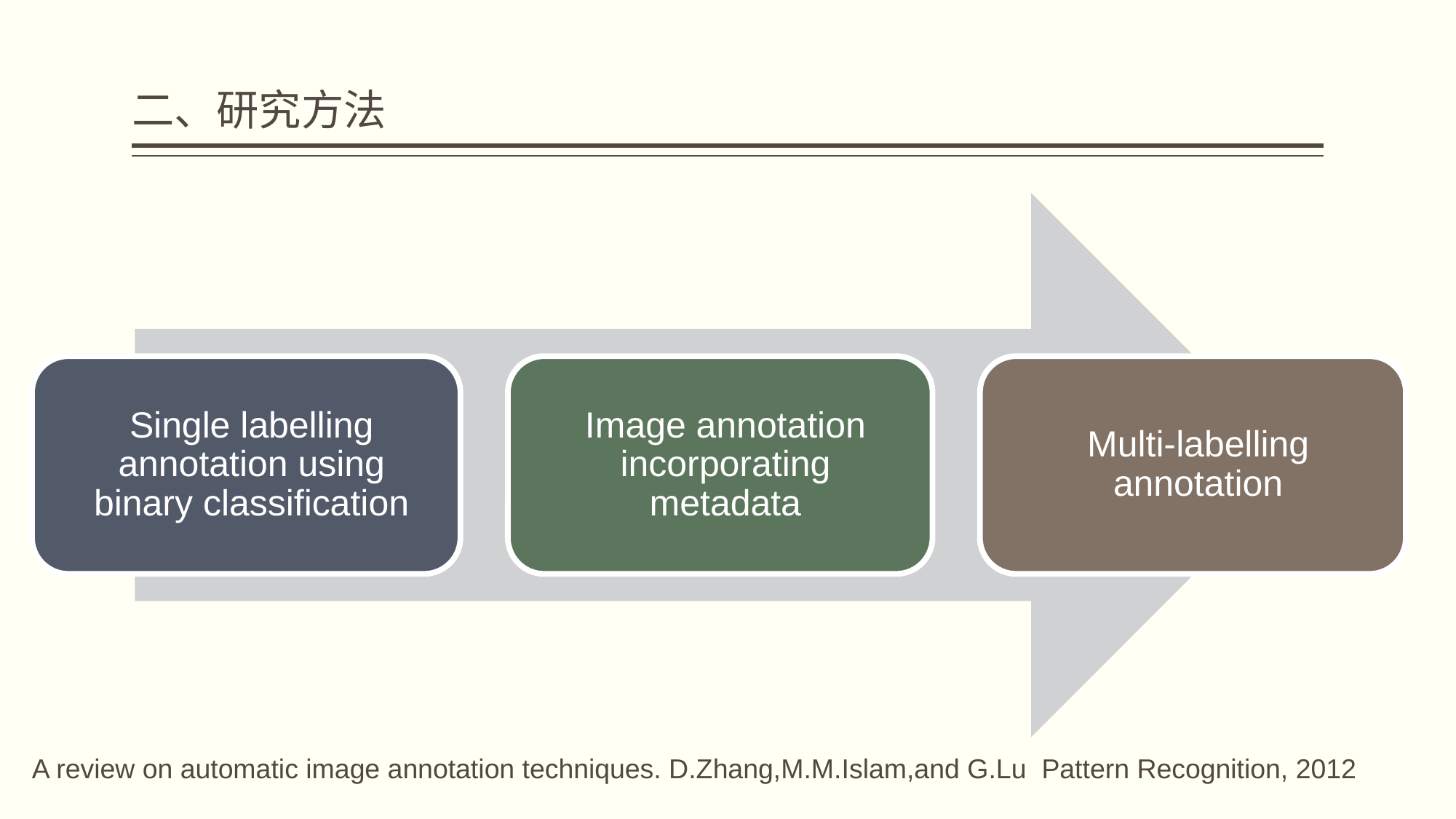

# 二、研究方法
Single labelling annotation using binary classification
Image annotation incorporating metadata
Multi-labelling annotation
A review on automatic image annotation techniques. D.Zhang,M.M.Islam,and G.Lu  Pattern Recognition, 2012